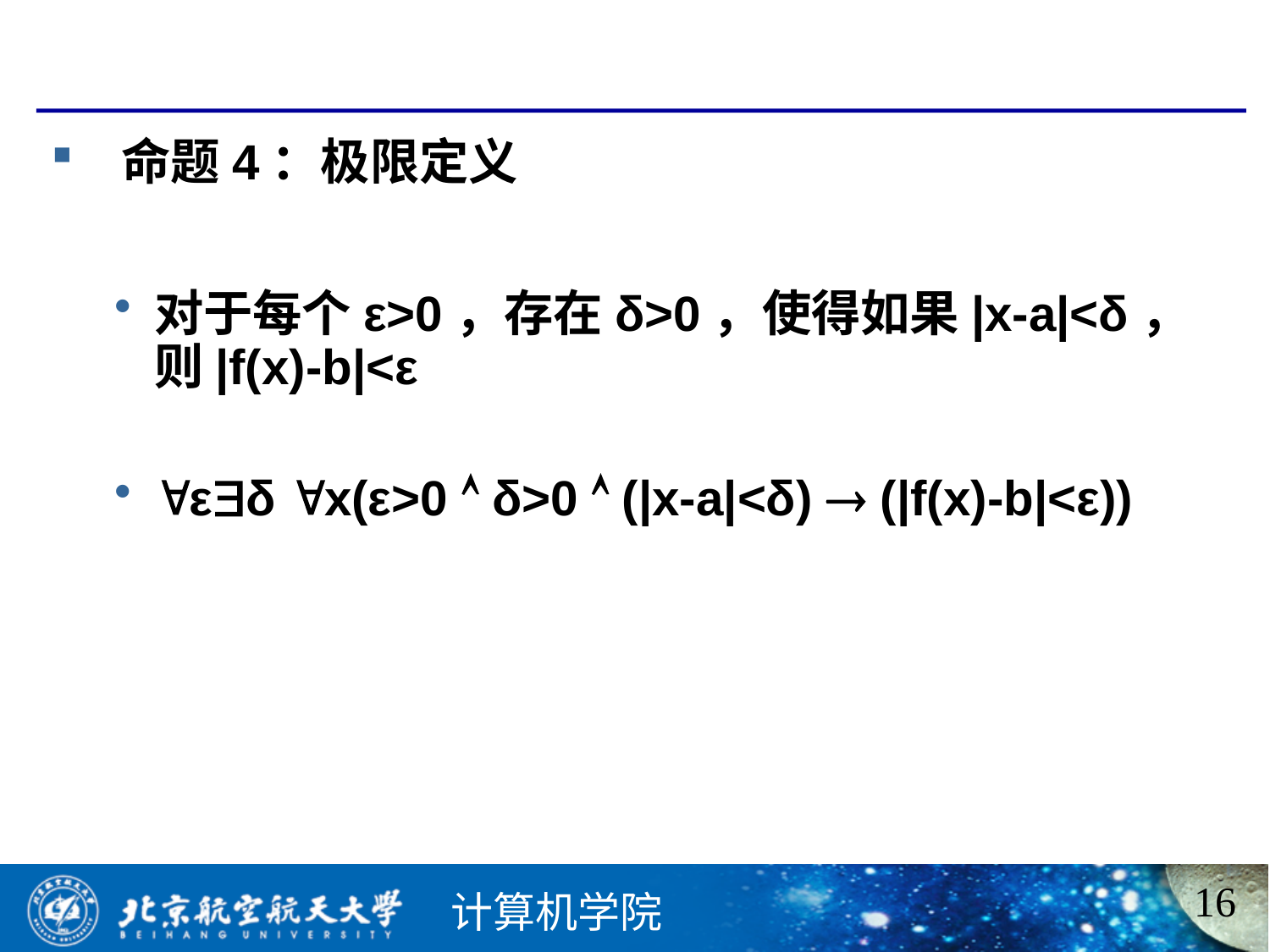

#
 命题4：极限定义

对于每个ε>0，存在δ>0，使得如果|x-a|<δ，则|f(x)-b|<ε

∀ε∃δ ∀x(ε>0 ∧ δ>0 ∧ (|x-a|<δ) → (|f(x)-b|<ε))